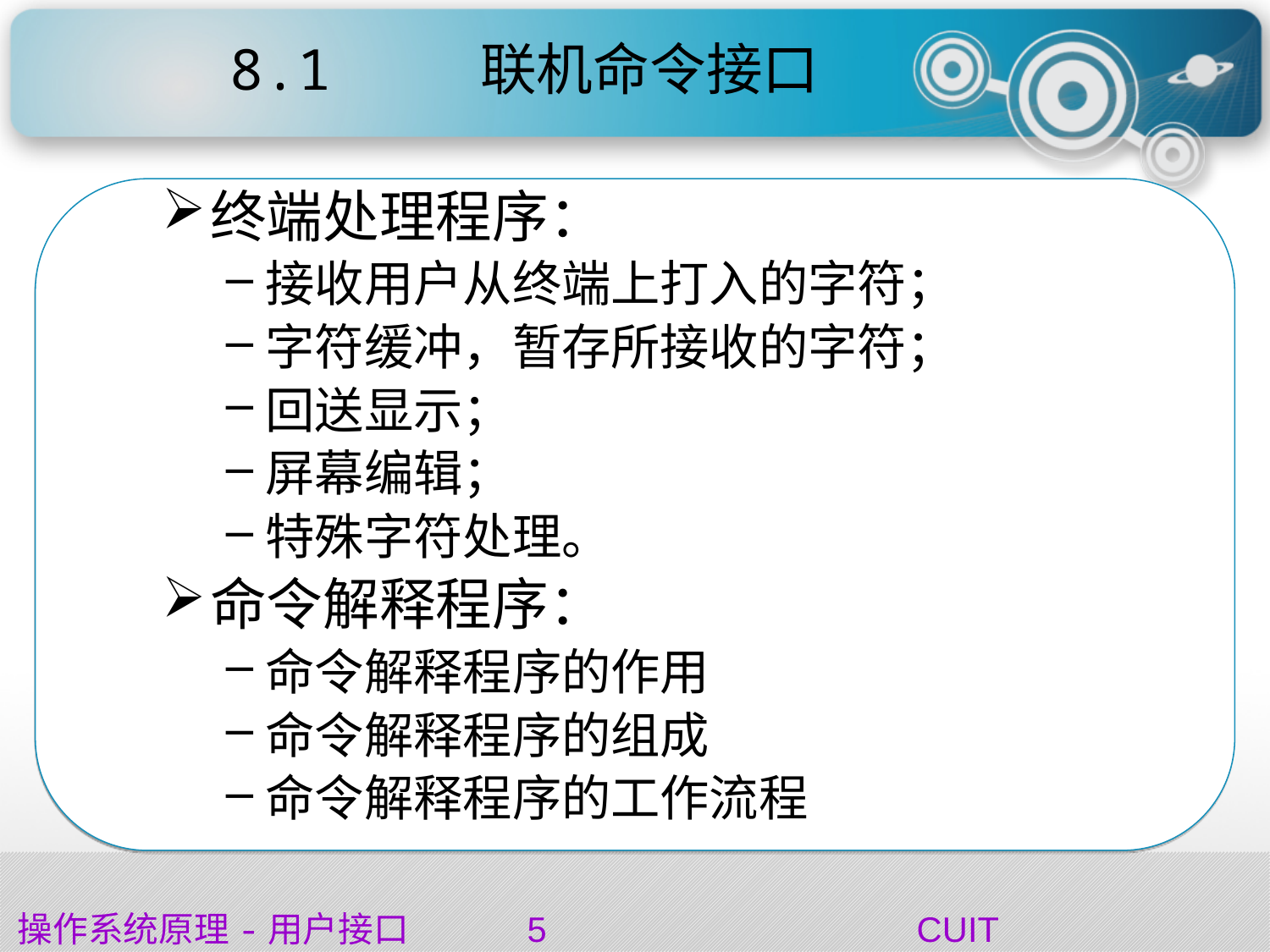

8.1    联机命令接口
终端处理程序：
接收用户从终端上打入的字符；
字符缓冲，暂存所接收的字符；
回送显示；
屏幕编辑；
特殊字符处理。
命令解释程序：
命令解释程序的作用
命令解释程序的组成
命令解释程序的工作流程